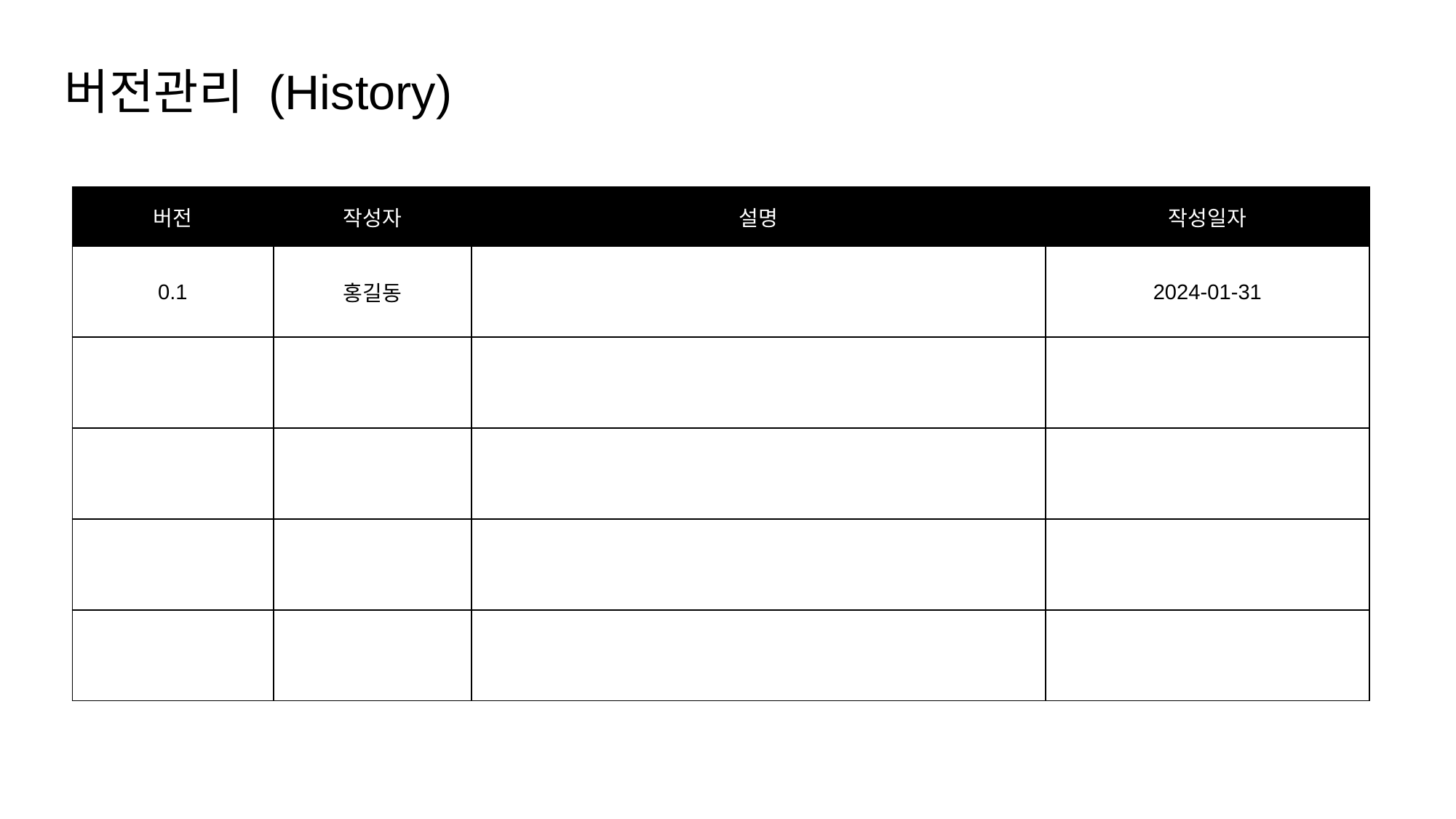

버전관리 (History)
| 버전 | 작성자 | 설명 | 작성일자 |
| --- | --- | --- | --- |
| 0.1 | 홍길동 |  | 2024-01-31 |
|  |  |  |  |
|  |  |  |  |
|  |  |  |  |
|  |  |  |  |